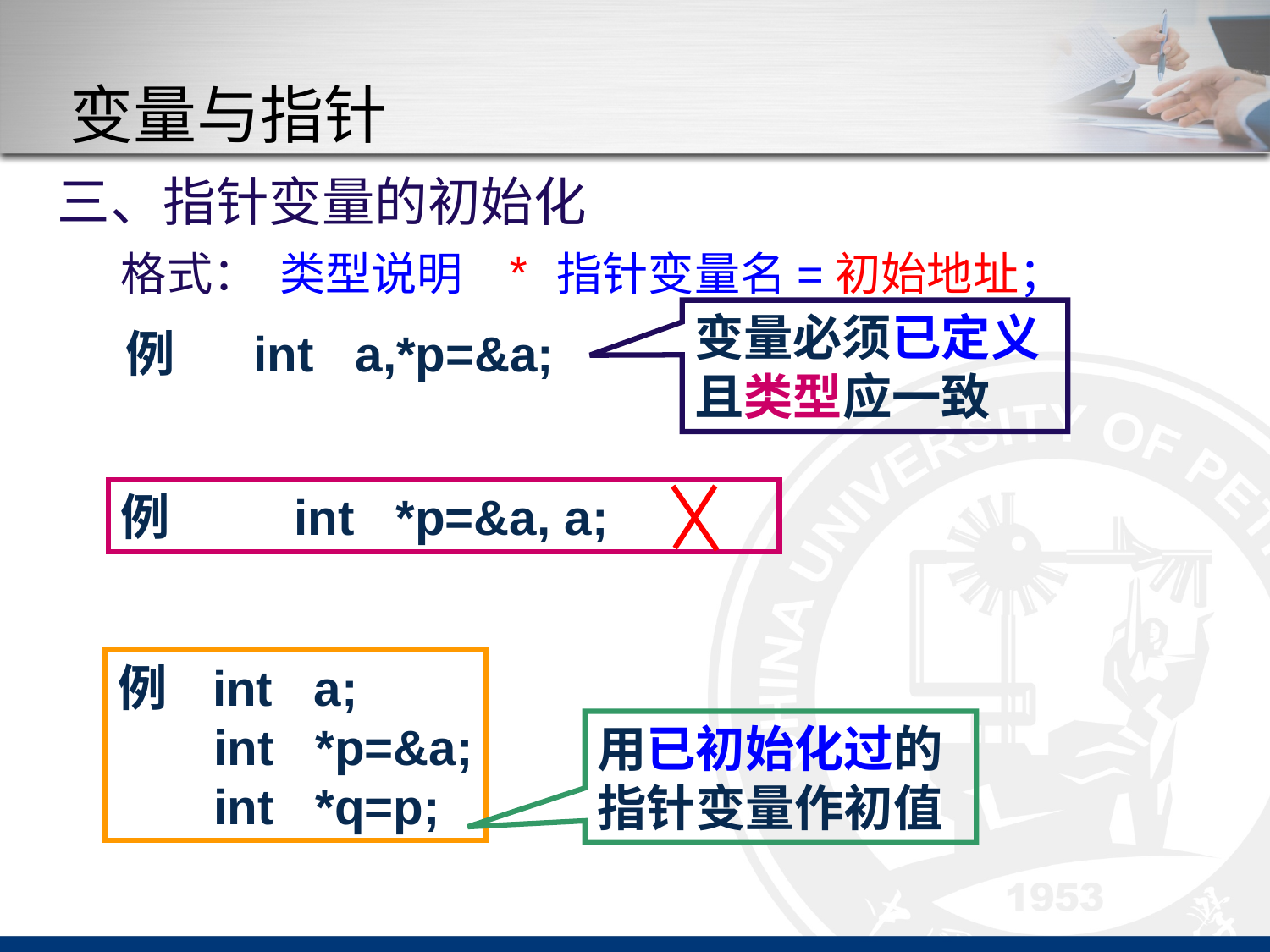

# 变量与指针
三、指针变量的初始化
格式：  类型说明   * 指针变量名=初始地址；
变量必须已定义且类型应一致
例      int   a,*p=&a;
例          int   *p=&a, a;

例   int   a;
       int   *p=&a;
       int   *q=p;
用已初始化过的指针变量作初值